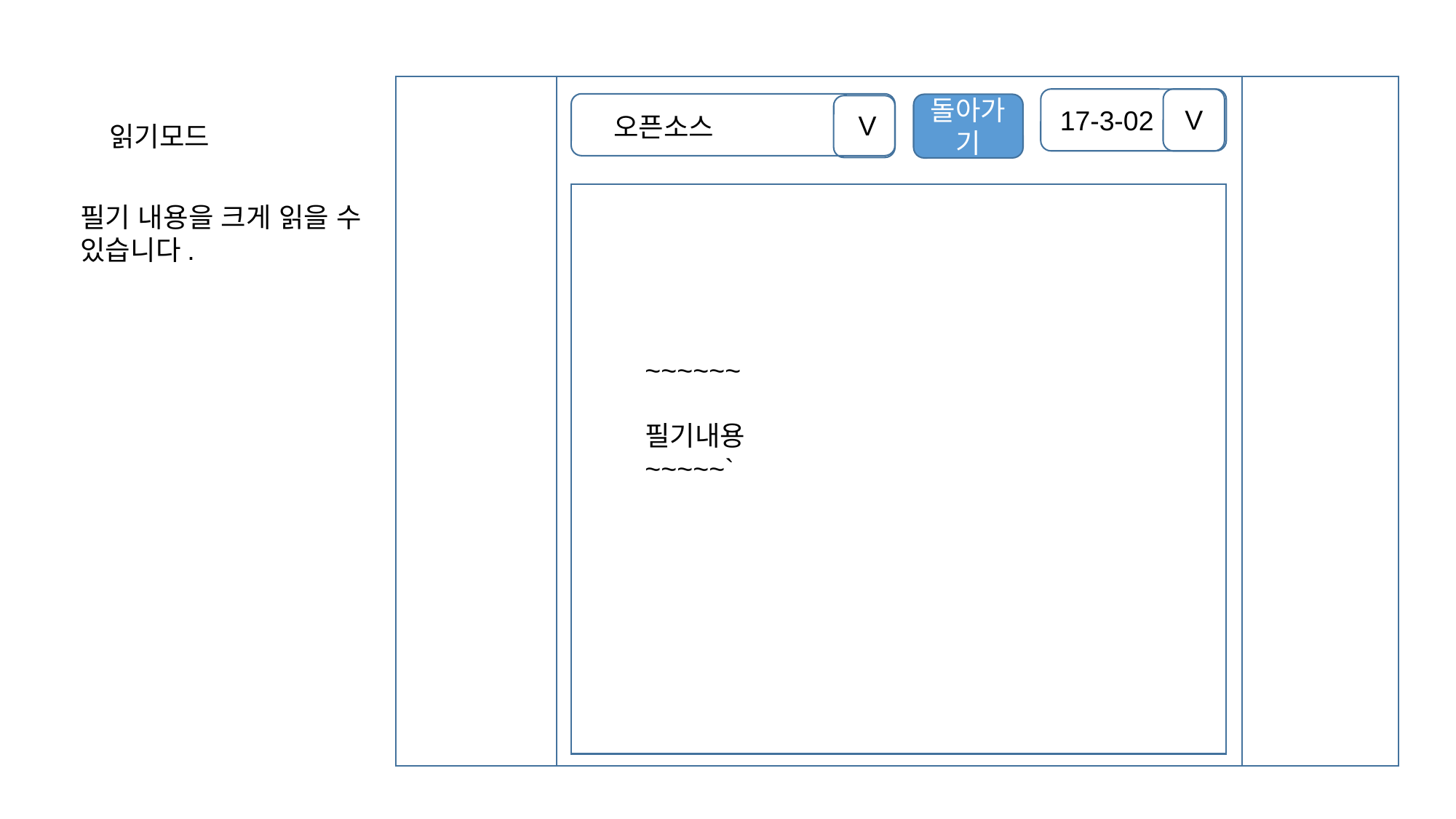

돌아가기

V
17-3-02
V
오픈소스
읽기모드

필기 내용을 크게 읽을 수 있습니다.
~~~~~~

필기내용
~~~~~`